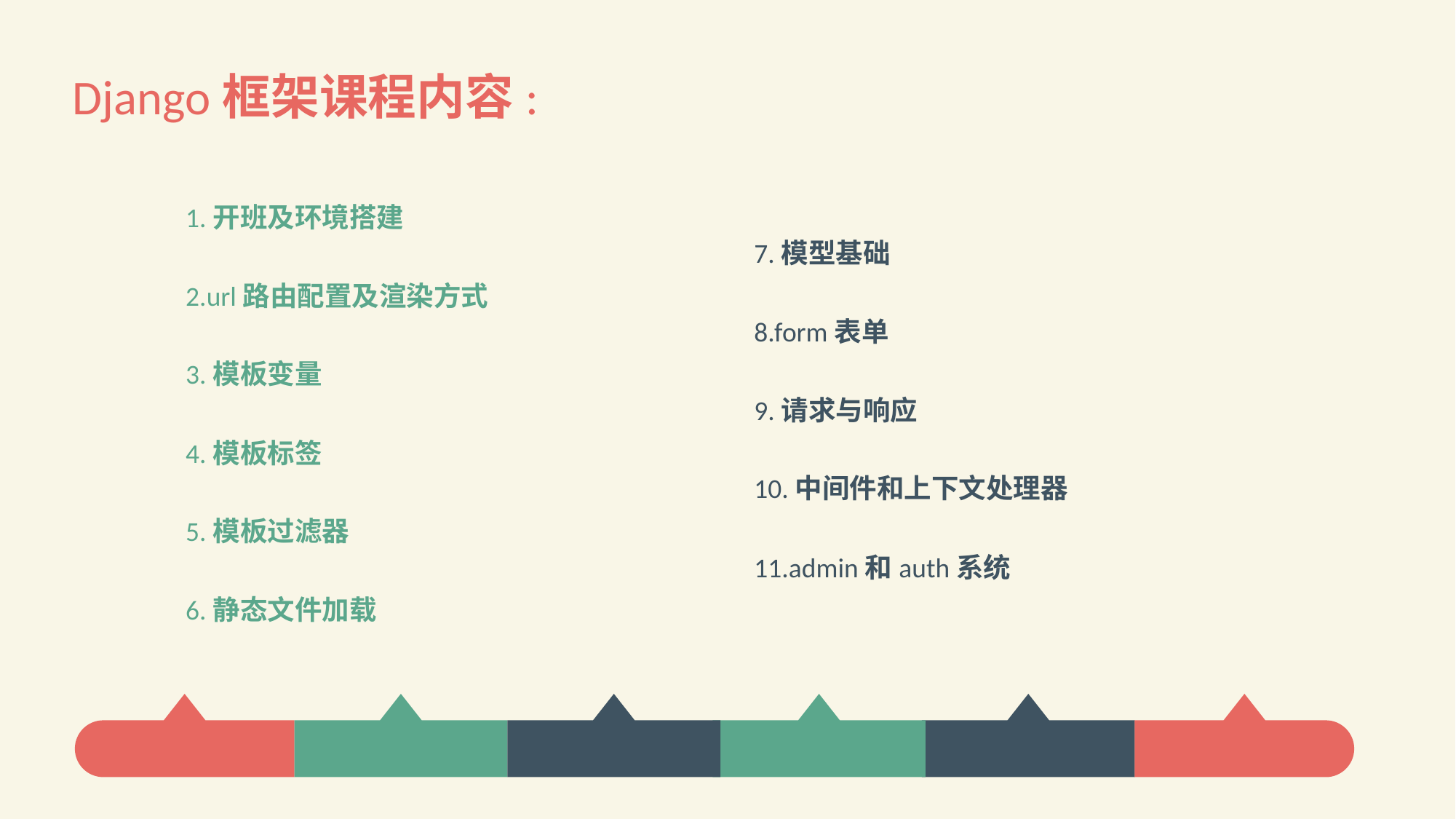

# Django框架课程内容:
1.开班及环境搭建

2.url路由配置及渲染方式

3.模板变量

4.模板标签

5.模板过滤器

6.静态文件加载
7.模型基础

8.form表单

9.请求与响应

10.中间件和上下文处理器

11.admin和auth系统